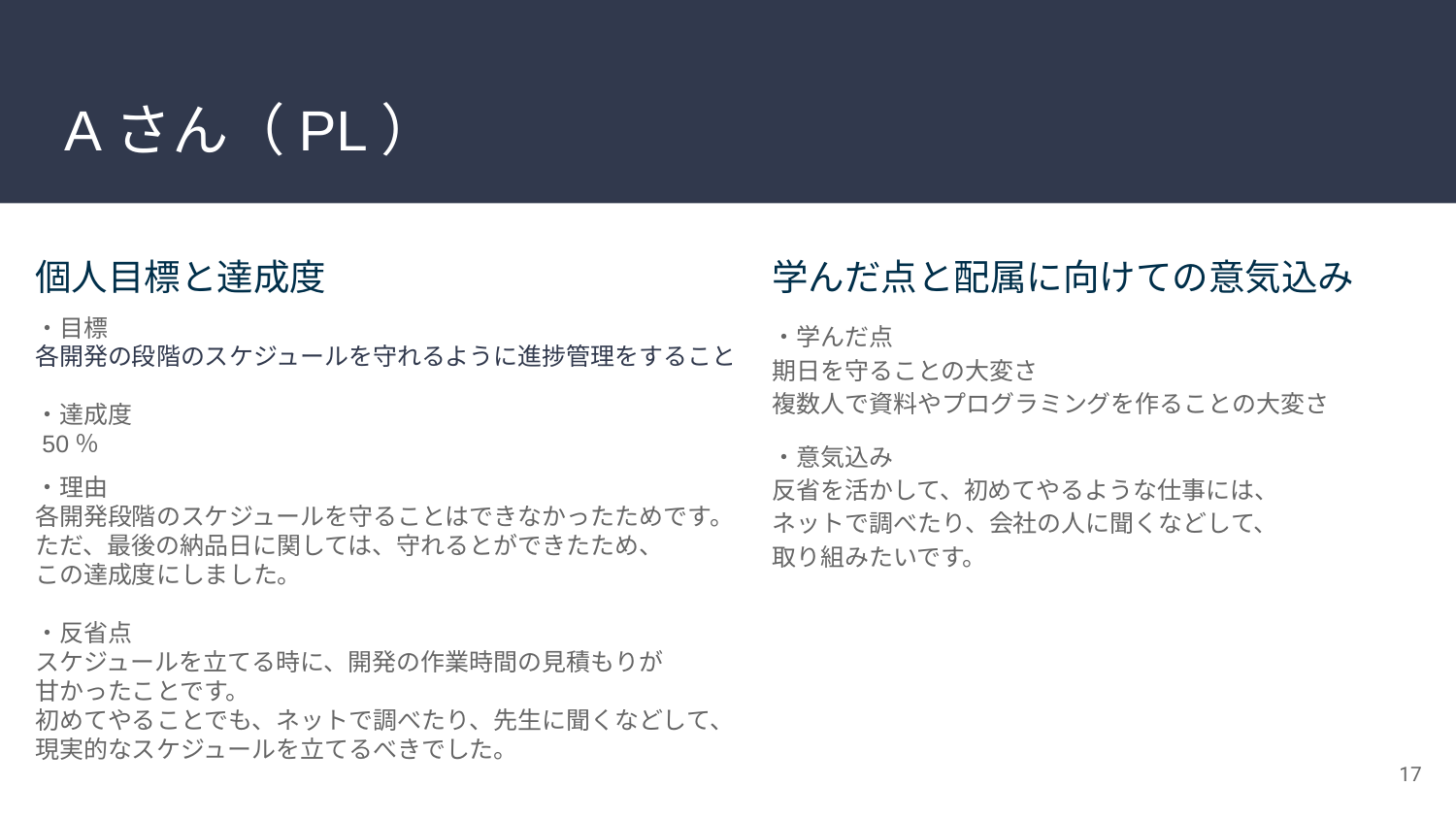

# Aさん（PL）
個人目標と達成度

・目標
各開発の段階のスケジュールを守れるように進捗管理をすること

・達成度
 50％

・理由
各開発段階のスケジュールを守ることはできなかったためです。
ただ、最後の納品日に関しては、守れるとができたため、
この達成度にしました。

・反省点
スケジュールを立てる時に、開発の作業時間の見積もりが
甘かったことです。
初めてやることでも、ネットで調べたり、先生に聞くなどして、現実的なスケジュールを立てるべきでした。
学んだ点と配属に向けての意気込み

・学んだ点
期日を守ることの大変さ
複数人で資料やプログラミングを作ることの大変さ

・意気込み
反省を活かして、初めてやるような仕事には、
ネットで調べたり、会社の人に聞くなどして、
取り組みたいです。
17